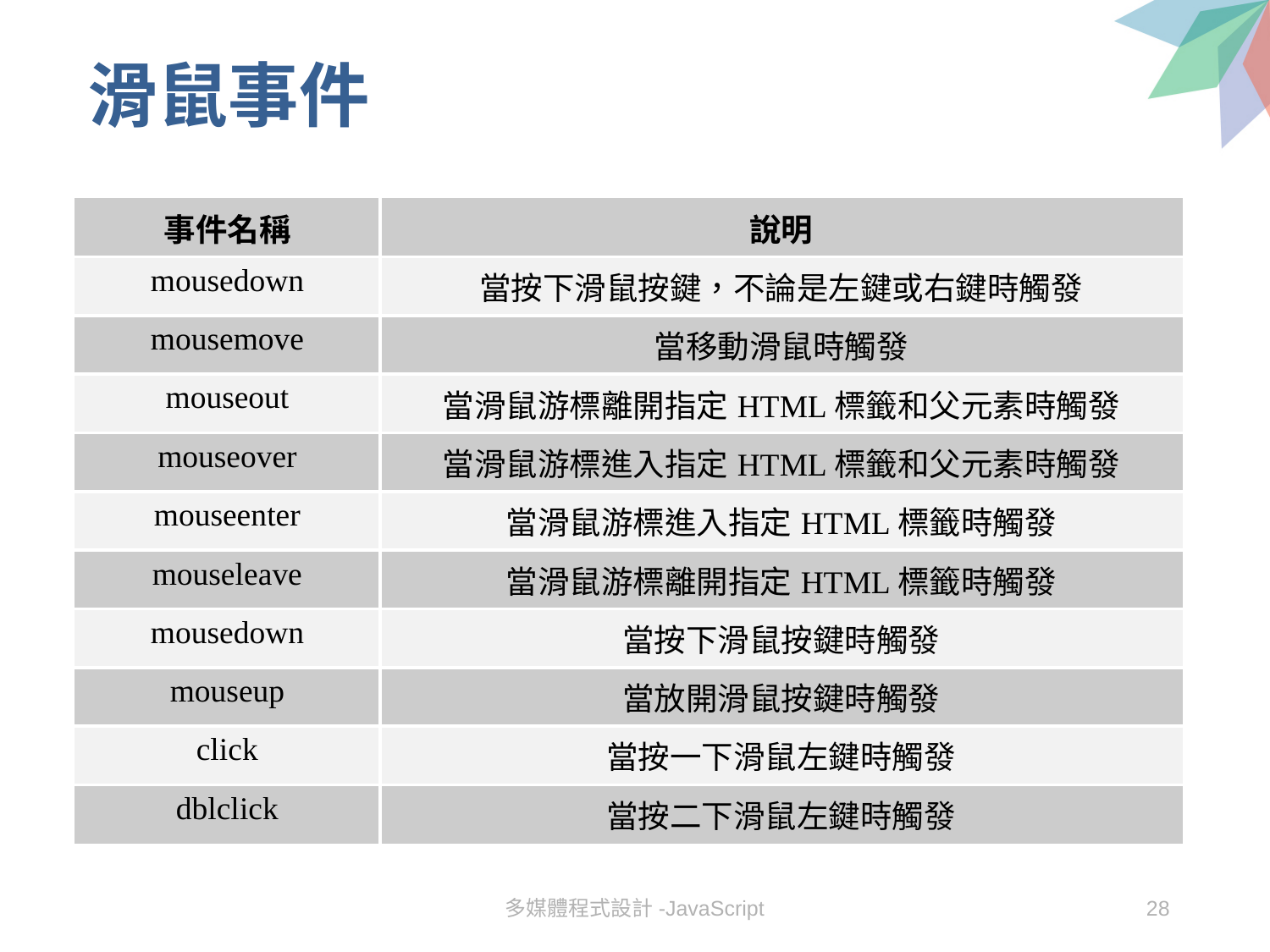

# 滑鼠事件
| 事件名稱 | 說明 |
| --- | --- |
| mousedown | 當按下滑鼠按鍵，不論是左鍵或右鍵時觸發 |
| mousemove | 當移動滑鼠時觸發 |
| mouseout | 當滑鼠游標離開指定HTML標籤和父元素時觸發 |
| mouseover | 當滑鼠游標進入指定HTML標籤和父元素時觸發 |
| mouseenter | 當滑鼠游標進入指定HTML標籤時觸發 |
| mouseleave | 當滑鼠游標離開指定HTML標籤時觸發 |
| mousedown | 當按下滑鼠按鍵時觸發 |
| mouseup | 當放開滑鼠按鍵時觸發 |
| click | 當按一下滑鼠左鍵時觸發 |
| dblclick | 當按二下滑鼠左鍵時觸發 |
多媒體程式設計-JavaScript
28